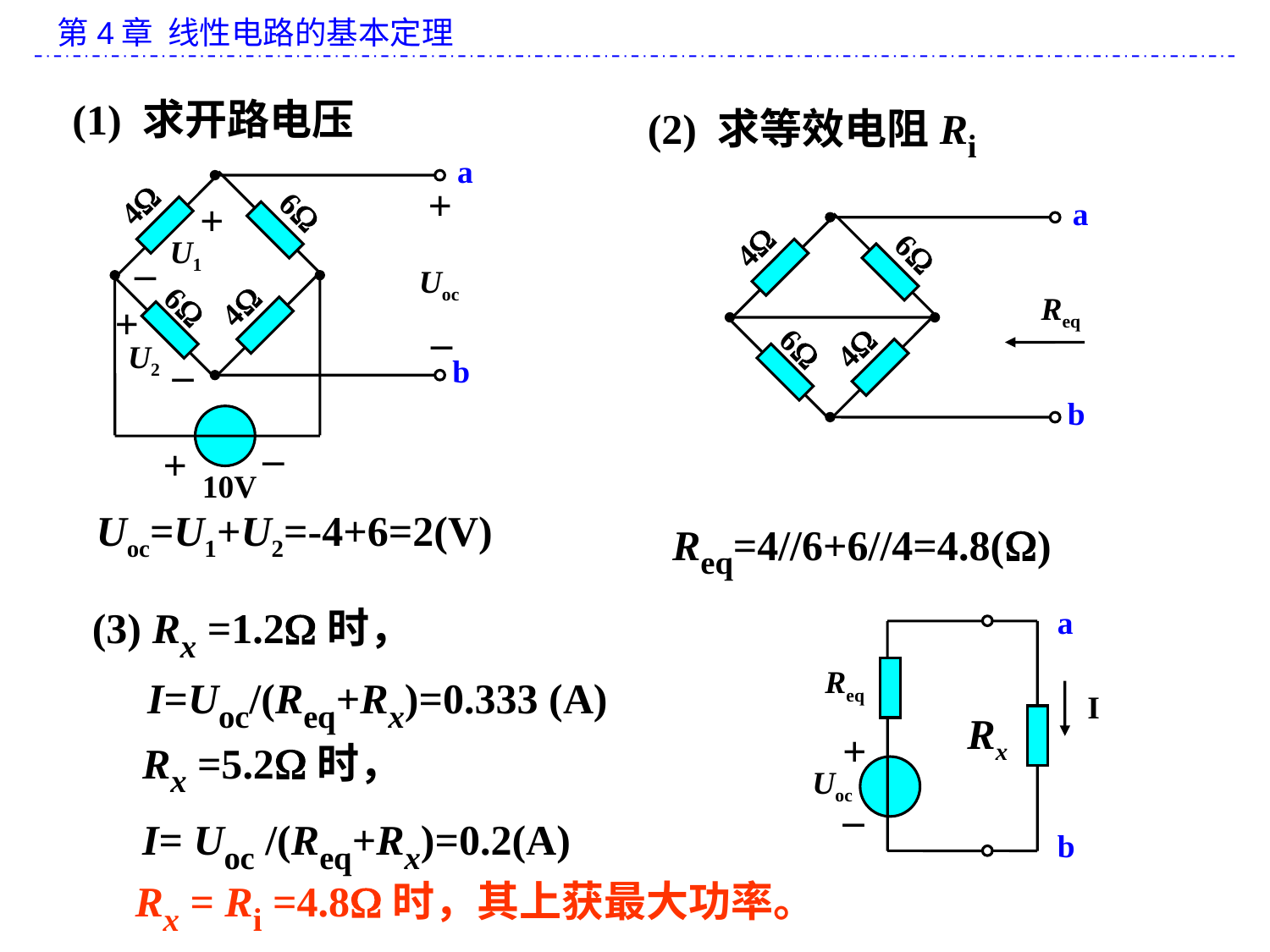

(2) 求等效电阻Ri
(1) 求开路电压
a

+
4Ω

+
6Ω

U1
–
Uoc

4Ω

6Ω
+
_

U2
–
b

_
+

10V
a

4Ω

6Ω

Req

4Ω
6Ω

b

Req=4//6+6//4=4.8(Ω)
Uoc=U1+U2=-4+6=2(V)
(3) Rx =1.2Ω时，
a

Req

I
Rx
+

Uoc

_
b

I=Uoc/(Req+Rx)=0.333 (A)
Rx =5.2Ω时，
I= Uoc /(Req+Rx)=0.2(A)
Rx = Ri =4.8Ω时，其上获最大功率。